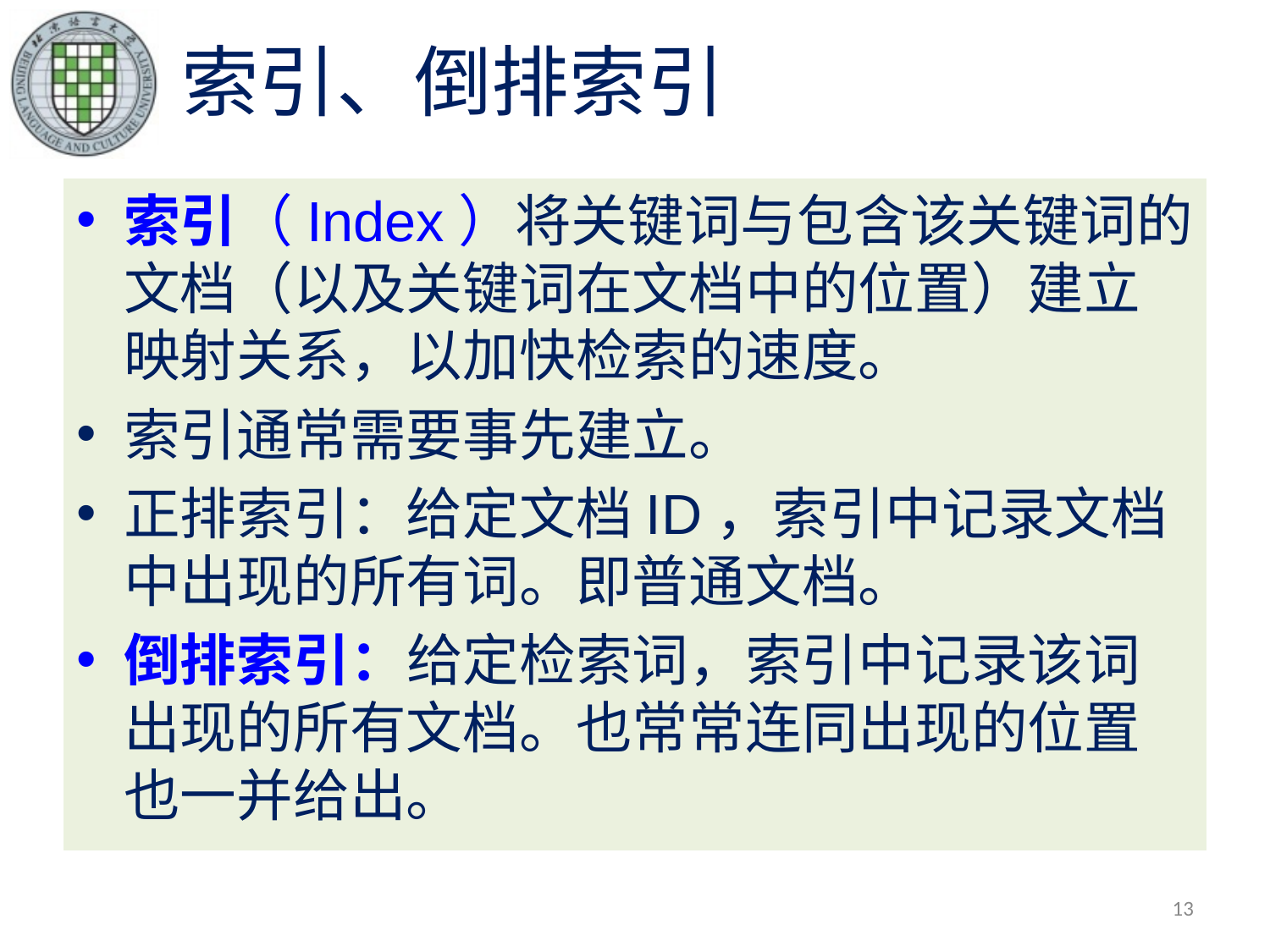

# 索引、倒排索引
索引（Index）将关键词与包含该关键词的文档（以及关键词在文档中的位置）建立映射关系，以加快检索的速度。
索引通常需要事先建立。
正排索引：给定文档ID，索引中记录文档中出现的所有词。即普通文档。
倒排索引：给定检索词，索引中记录该词出现的所有文档。也常常连同出现的位置也一并给出。

13